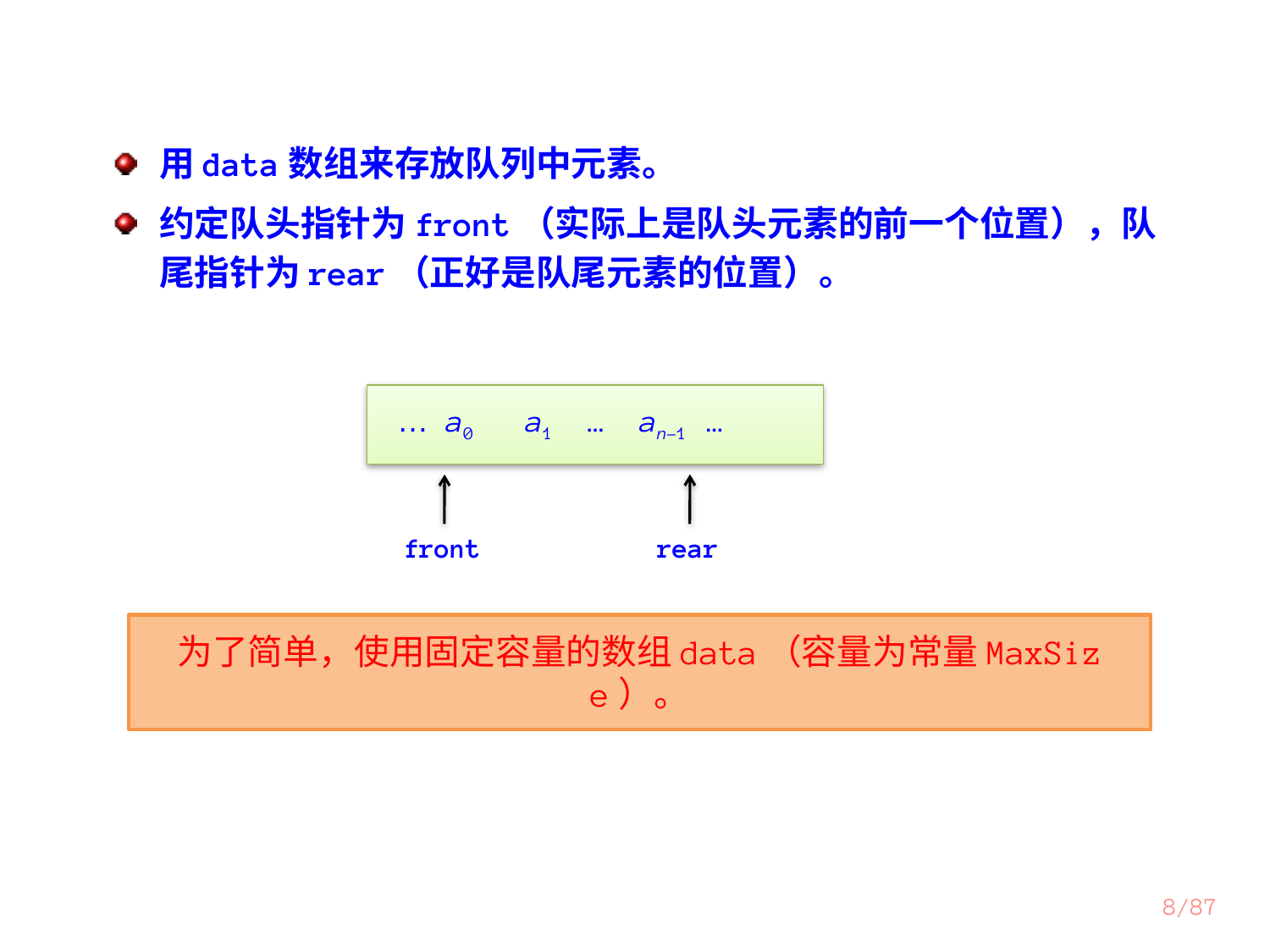

用data数组来存放队列中元素。
约定队头指针为front（实际上是队头元素的前一个位置），队尾指针为rear（正好是队尾元素的位置）。
…  a0   a1  …  an-1  …
rear
front
为了简单，使用固定容量的数组data（容量为常量MaxSize）。
8/87